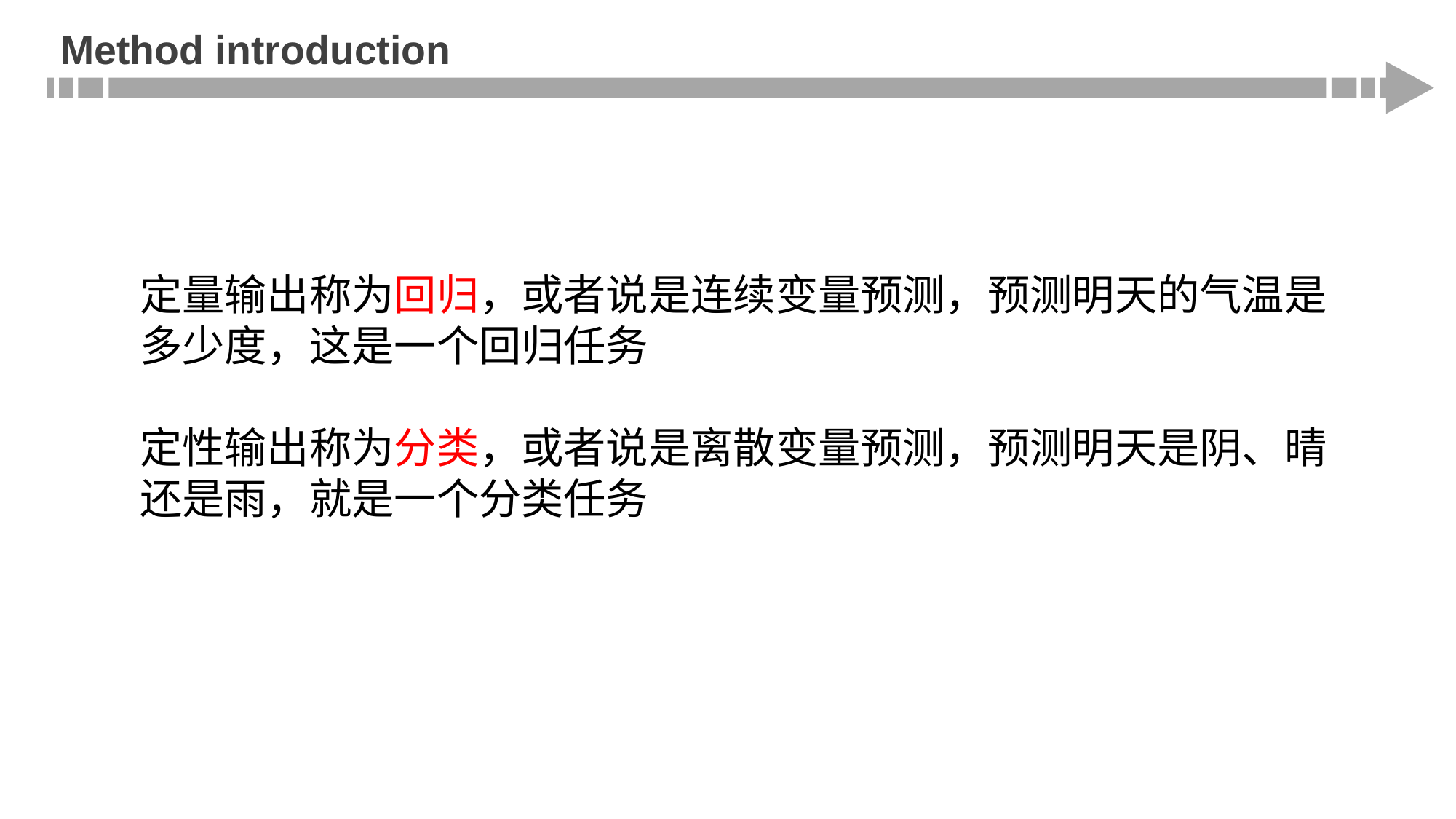

Method introduction

定量输出称为回归，或者说是连续变量预测，预测明天的气温是多少度，这是一个回归任务

定性输出称为分类，或者说是离散变量预测，预测明天是阴、晴还是雨，就是一个分类任务